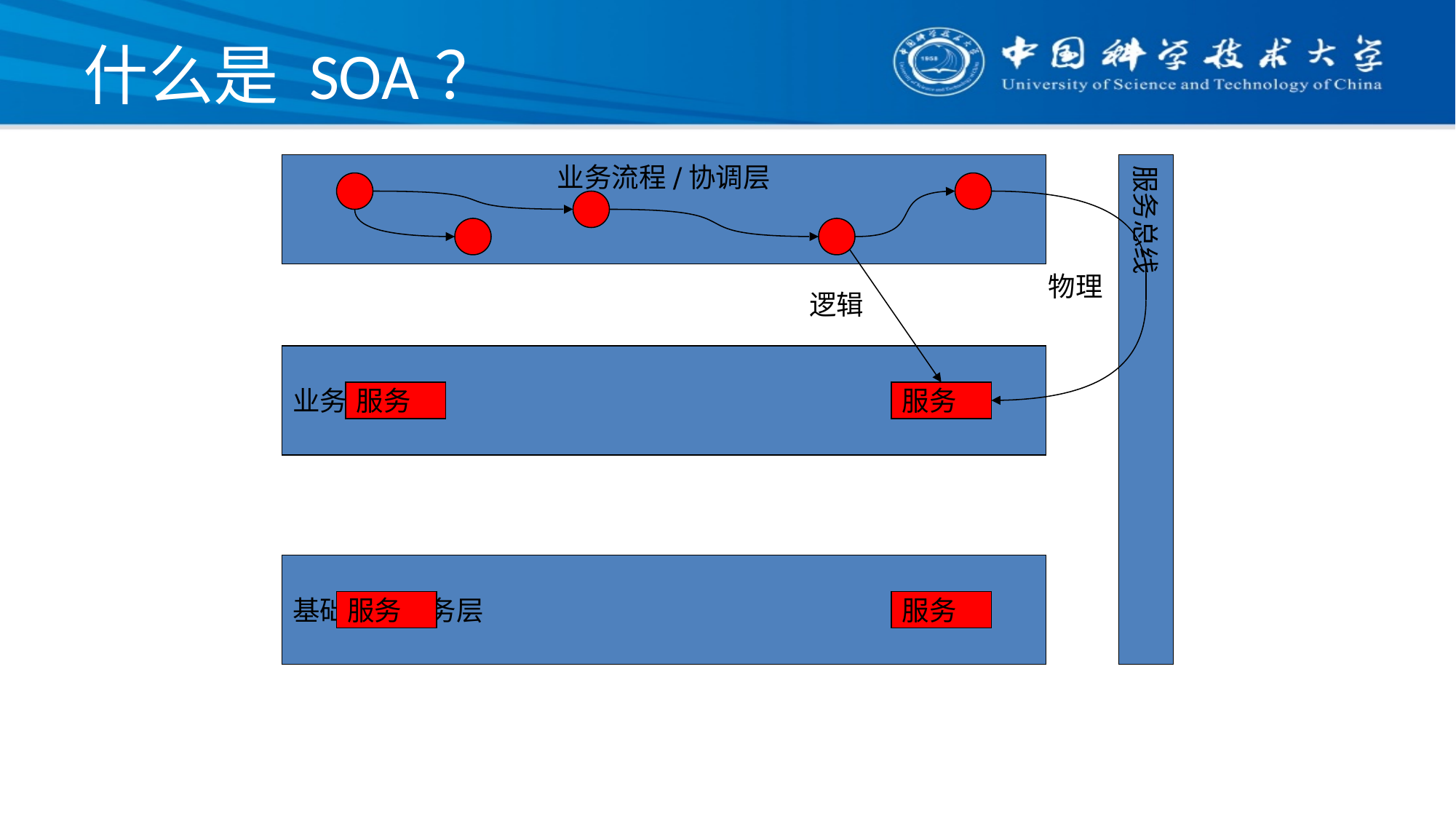

# 什么是 SOA？
业务流程/协调层
服务总线

物理

逻辑
业务服务层
服务
服务
基础结构服务层
服务
服务